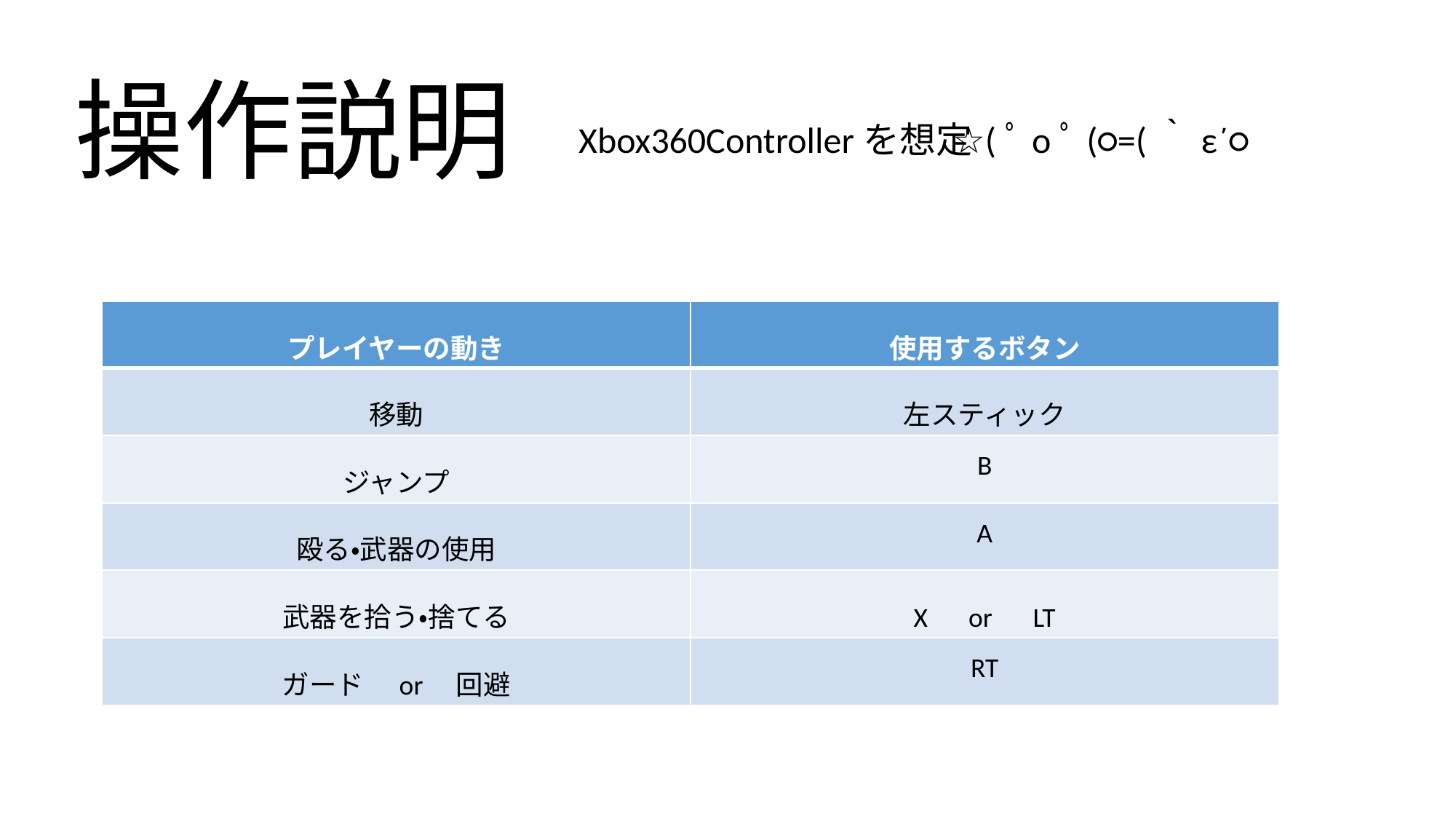

操作説明
☆(ﾟoﾟ(○=(｀ε´○
Xbox360Controllerを想定
| プレイヤーの動き | 使用するボタン |
| --- | --- |
| 移動 | 左スティック |
| ジャンプ | B |
| 殴る・武器の使用 | A |
| 武器を拾う・捨てる | X　or　LT |
| ガード　or　回避 | RT |